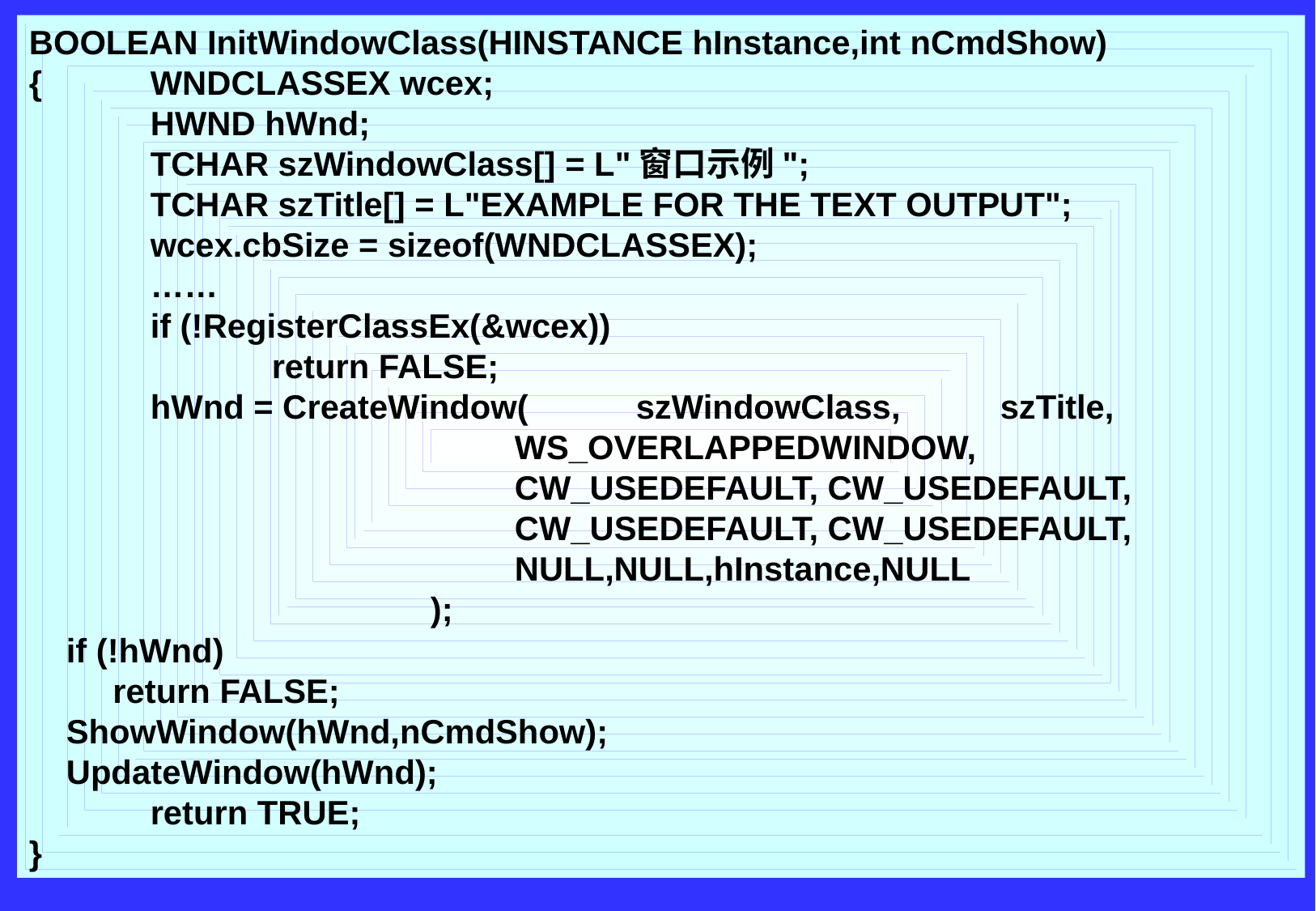

BOOLEAN InitWindowClass(HINSTANCE hInstance,int nCmdShow)
{	WNDCLASSEX wcex;
	HWND hWnd;
	TCHAR szWindowClass[] = L"窗口示例";
	TCHAR szTitle[] = L"EXAMPLE FOR THE TEXT OUTPUT";
	wcex.cbSize = sizeof(WNDCLASSEX);
	……
	if (!RegisterClassEx(&wcex))								return FALSE;
	hWnd = CreateWindow(	szWindowClass,	szTitle,
				WS_OVERLAPPEDWINDOW,
				CW_USEDEFAULT, CW_USEDEFAULT,
				CW_USEDEFAULT, CW_USEDEFAULT,
				NULL,NULL,hInstance,NULL
			    );
    if (!hWnd)
         return FALSE;
    ShowWindow(hWnd,nCmdShow);
    UpdateWindow(hWnd);
	return TRUE;
}
29